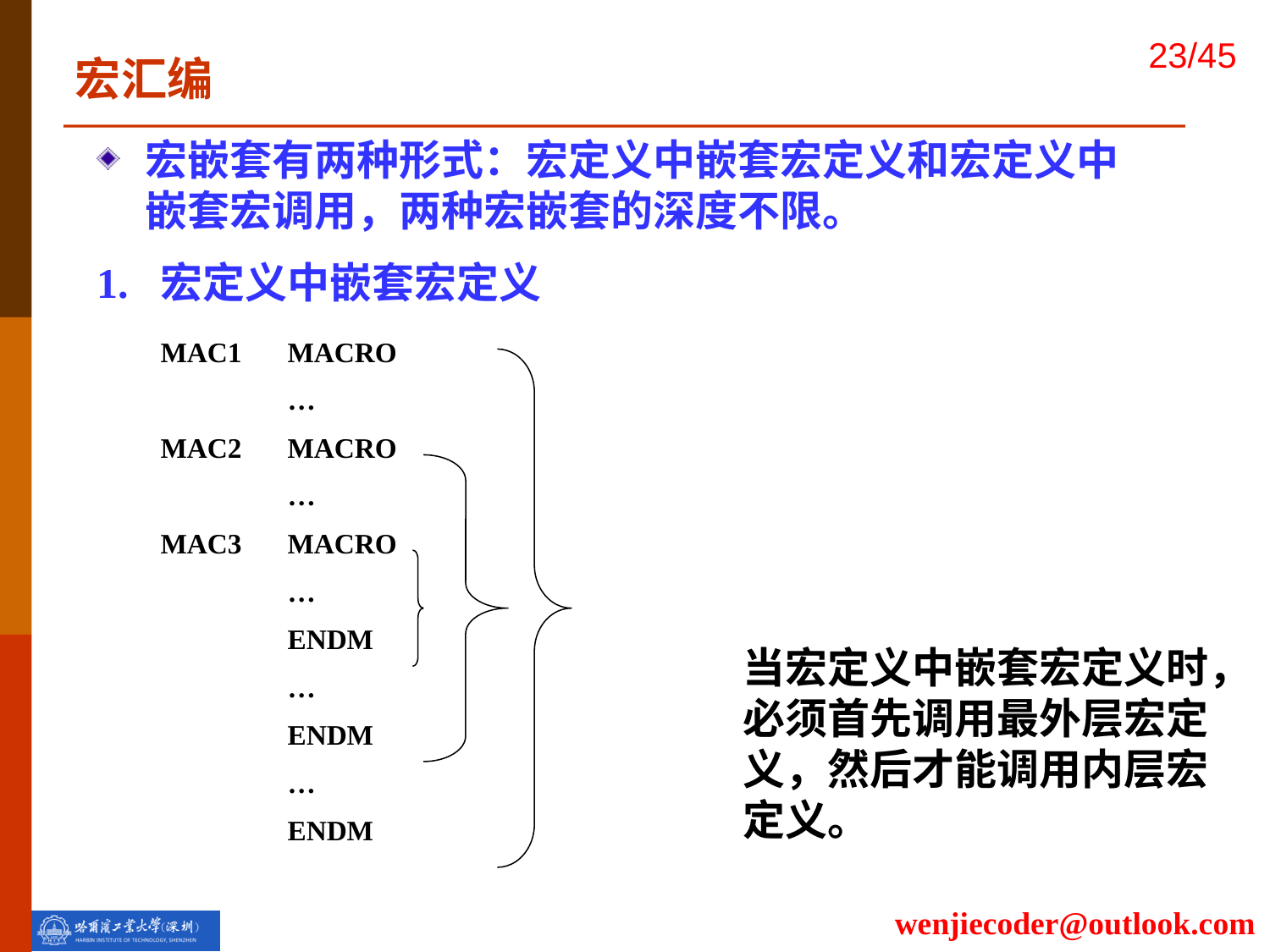

宏汇编
宏嵌套有两种形式：宏定义中嵌套宏定义和宏定义中嵌套宏调用，两种宏嵌套的深度不限。
1.  宏定义中嵌套宏定义

MAC1	MACRO
	…
MAC2	MACRO
	…
MAC3	MACRO
	…
	ENDM
	…
	ENDM
	…
	ENDM

当宏定义中嵌套宏定义时，必须首先调用最外层宏定义，然后才能调用内层宏定义。